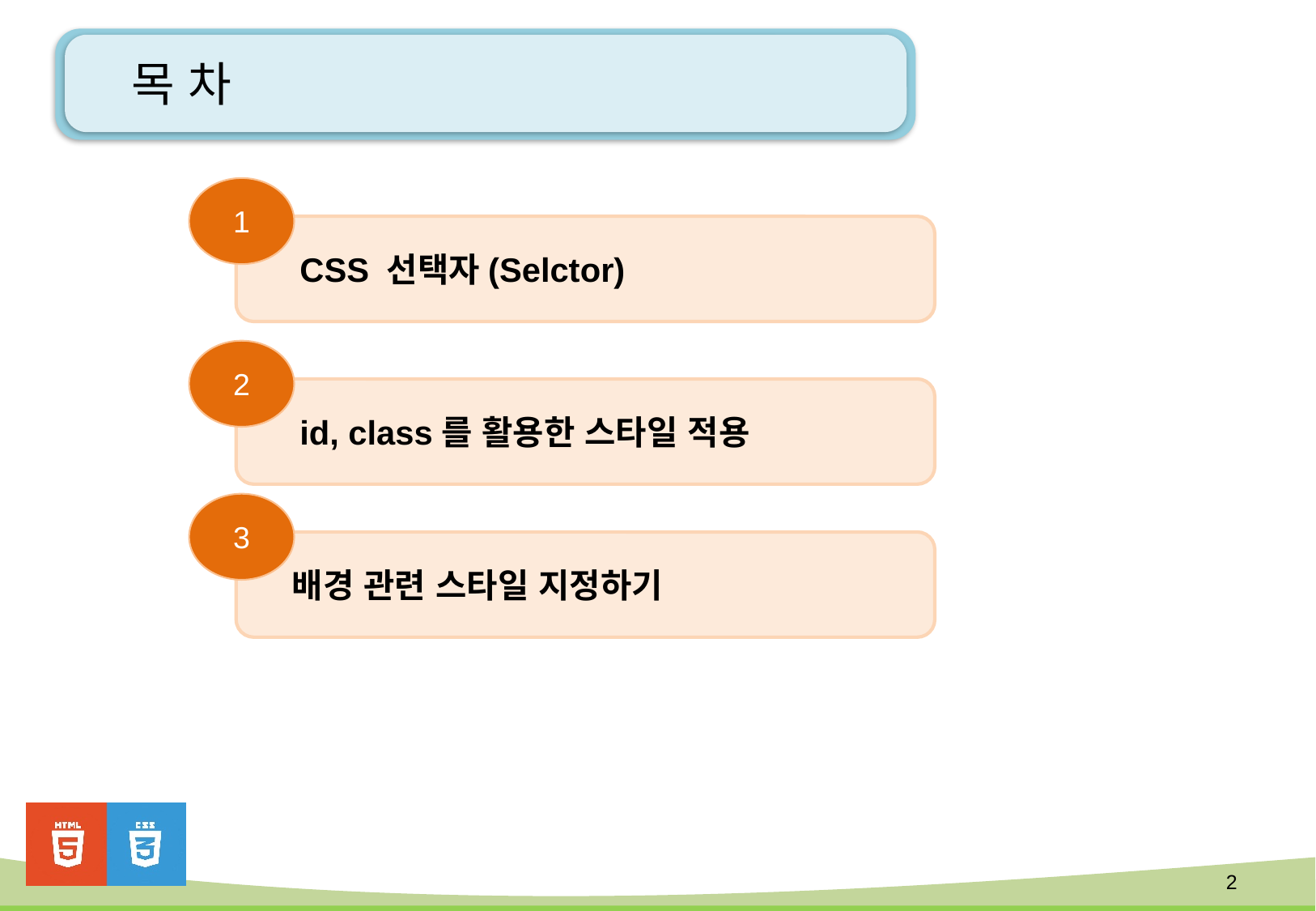

# 목 차
1
     CSS 선택자(Selctor)
2
     id, class를 활용한 스타일 적용
3
    배경 관련 스타일 지정하기
2